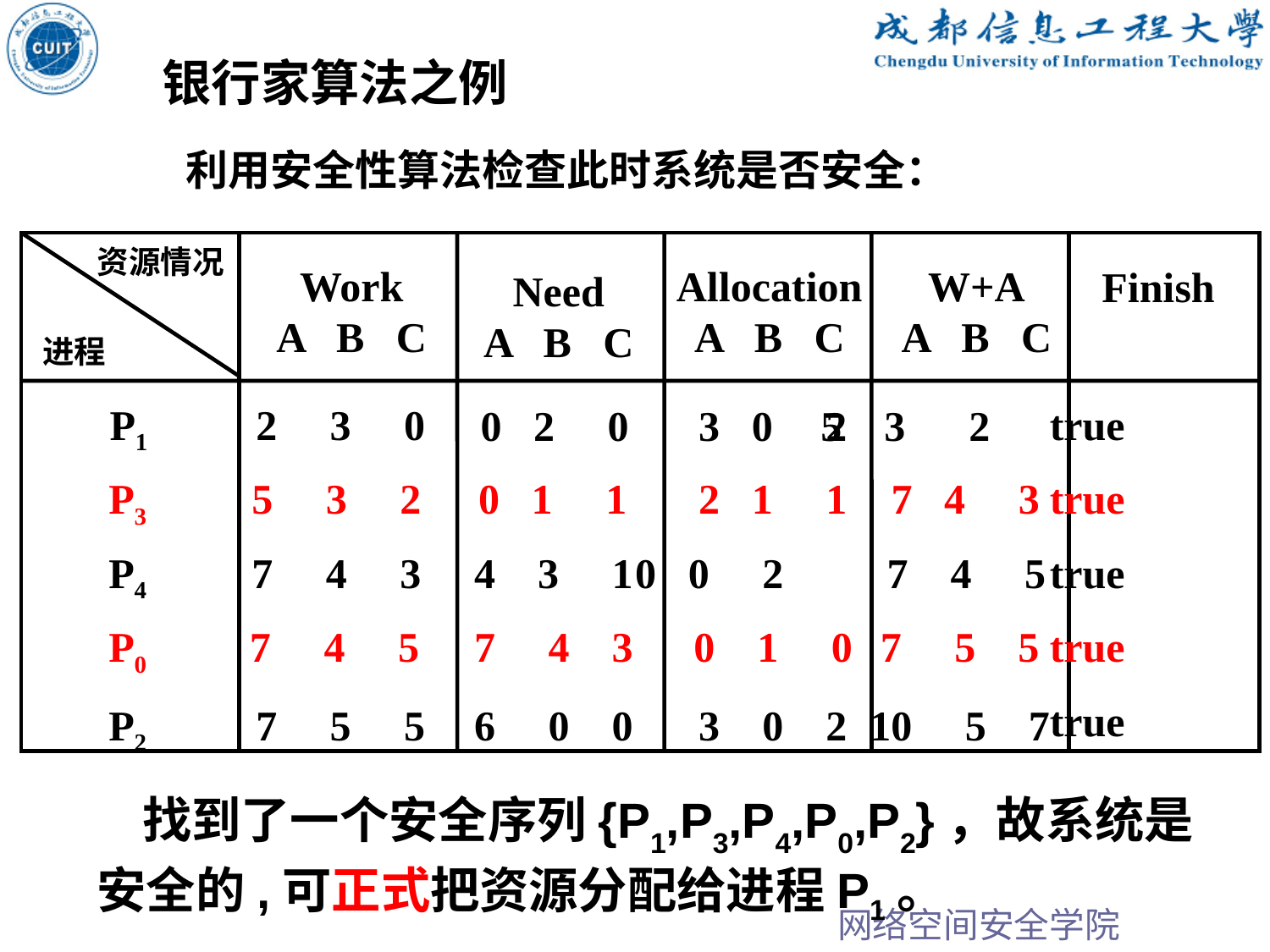

银行家算法之例
      利用安全性算法检查此时系统是否安全：

资源情况
Work
A   B   C
Allocation
A   B   C
W+A
A   B   C
Finish
Need
A   B   C
进程

P1
true
2     3     0
0   2     0
3   0     2
5    3      2
P3
5     3     2
0   1     1
2   1     1
7   4     3
true
7     4     3
0   0     2
true
P4
4    3     1
7    4     5
P0
7     4     5
7     4    3
0    1     0
 7     5    5
true
true
P2
6     0    0
3    0    2
10     5    7
  7     5     5
   找到了一个安全序列{P1,P3,P4,P0,P2}，故系统是安全的,可正式把资源分配给进程P1。